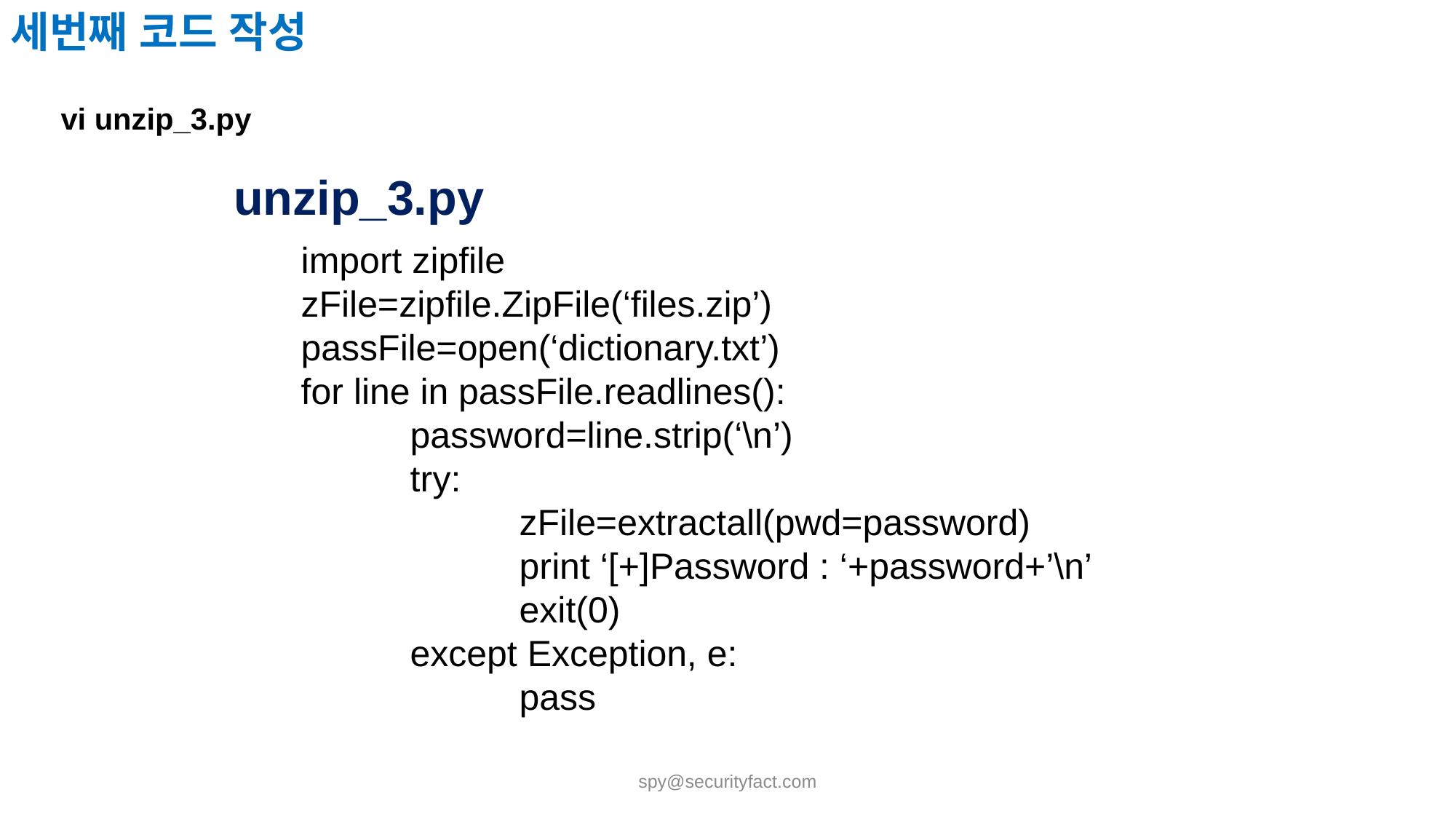

세번째 코드 작성
vi unzip_3.py
unzip_3.py
import zipfile
zFile=zipfile.ZipFile(‘files.zip’)
passFile=open(‘dictionary.txt’)
for line in passFile.readlines():
	password=line.strip(‘\n’)
	try:
		zFile=extractall(pwd=password)
		print ‘[+]Password : ‘+password+’\n’
		exit(0)
	except Exception, e:
		pass
spy@securityfact.com